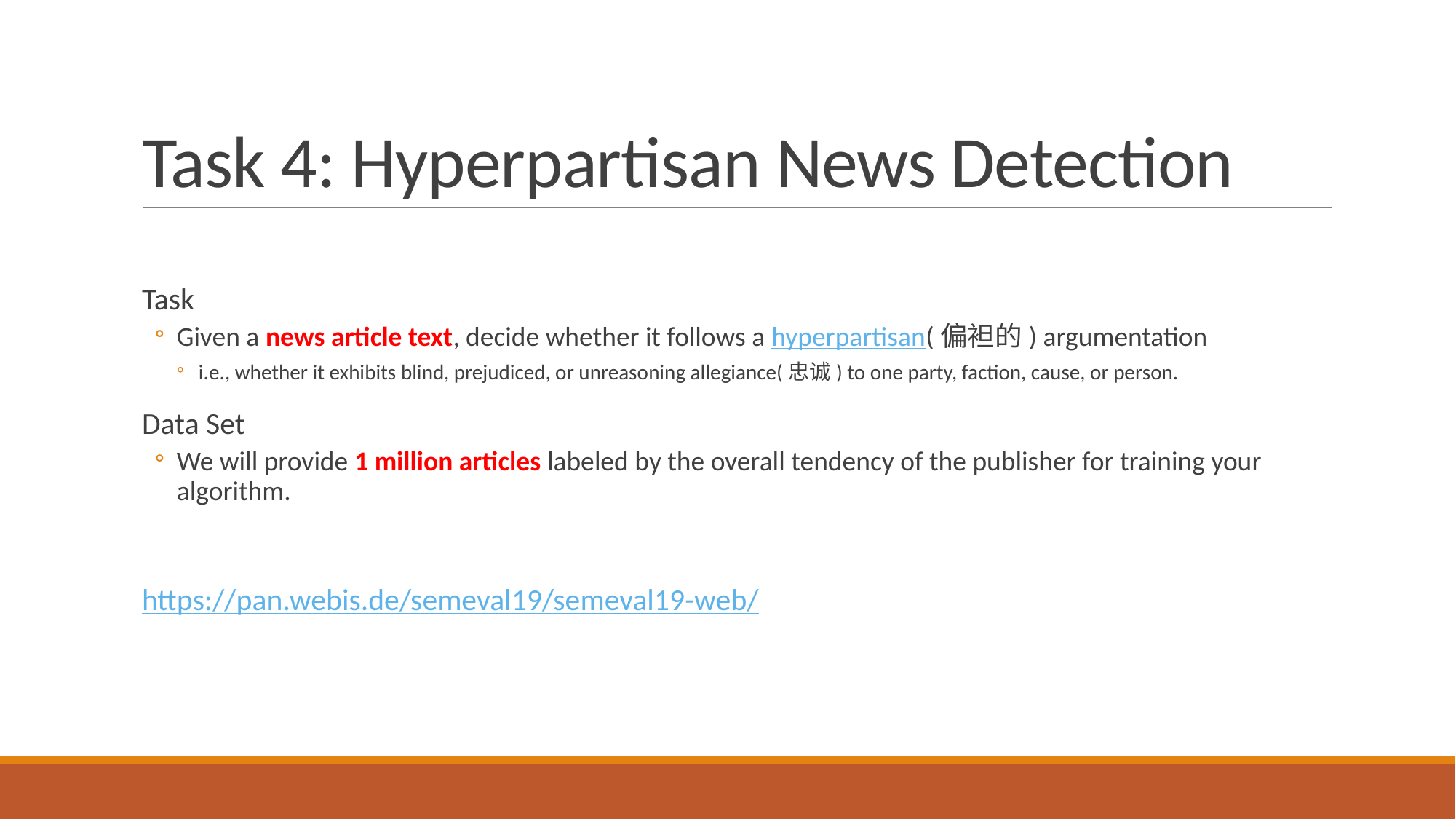

# Task 4: Hyperpartisan News Detection

Task
Given a news article text, decide whether it follows a hyperpartisan(偏袒的) argumentation
i.e., whether it exhibits blind, prejudiced, or unreasoning allegiance(忠诚) to one party, faction, cause, or person.
Data Set
We will provide 1 million articles labeled by the overall tendency of the publisher for training your algorithm.

https://pan.webis.de/semeval19/semeval19-web/